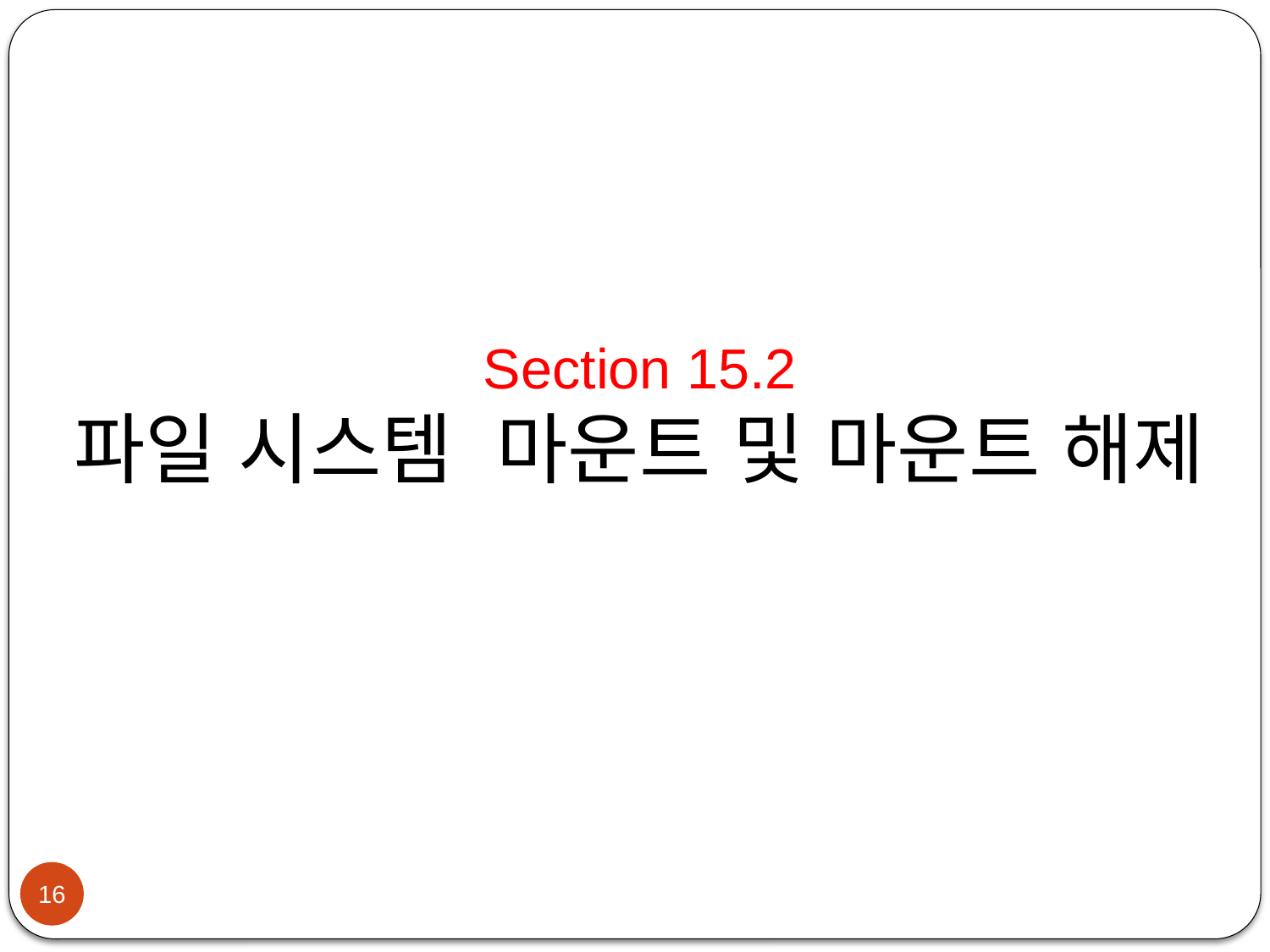

Section 15.2
파일 시스템  마운트 및 마운트 해제
16